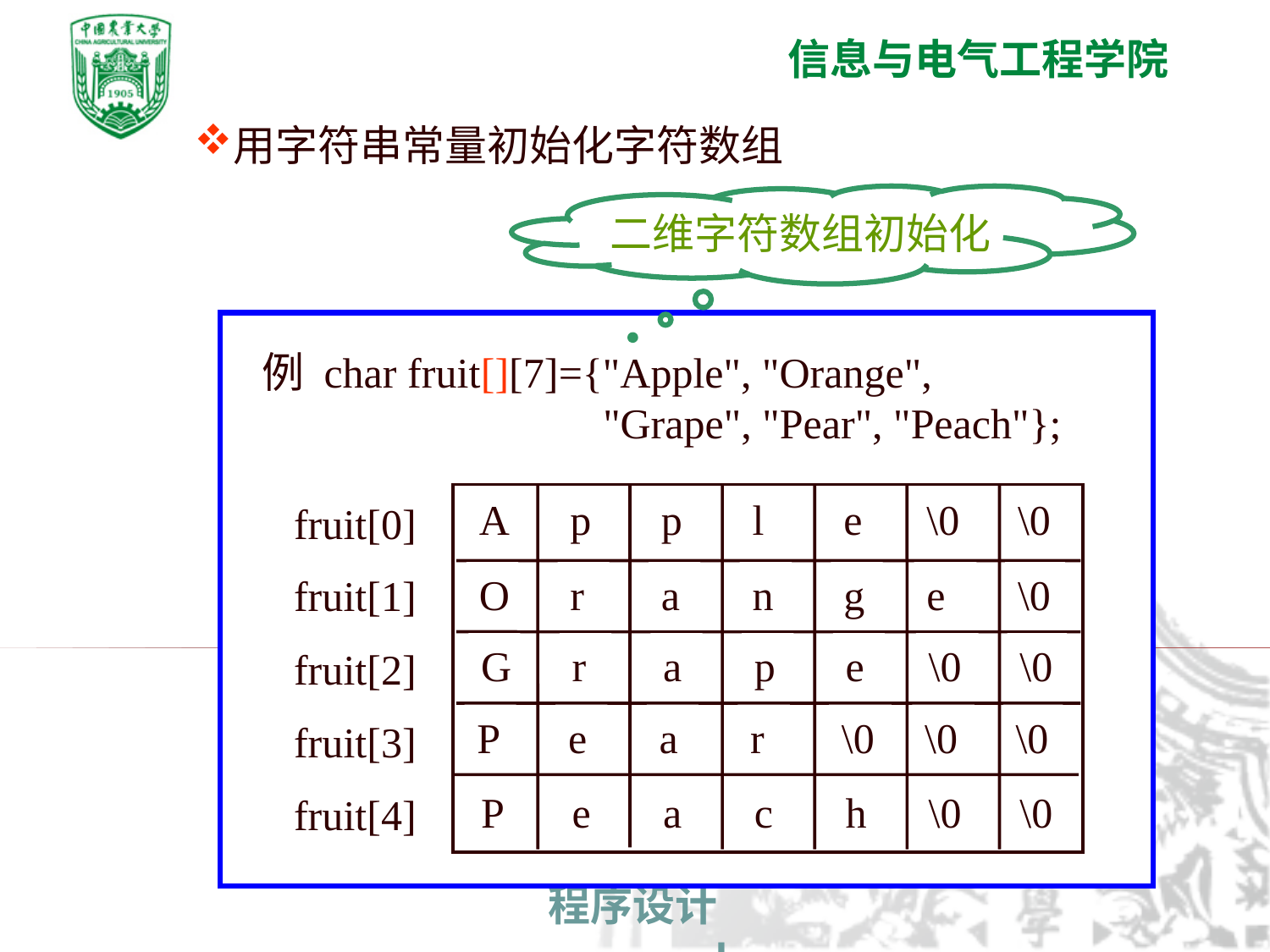

用字符串常量初始化字符数组
二维字符数组初始化
  例 char fruit[][7]={"Apple", "Orange",
                                   "Grape", "Pear", "Peach"};

A
p
p
l
e
\0
\0
fruit[0]
fruit[1]
fruit[2]
fruit[3]
fruit[4]

O
r
a
n
g
e
\0
G
r
a
p
e
\0
\0
P
e
a
r
\0
\0
\0
P
e
a
c
h
\0
\0